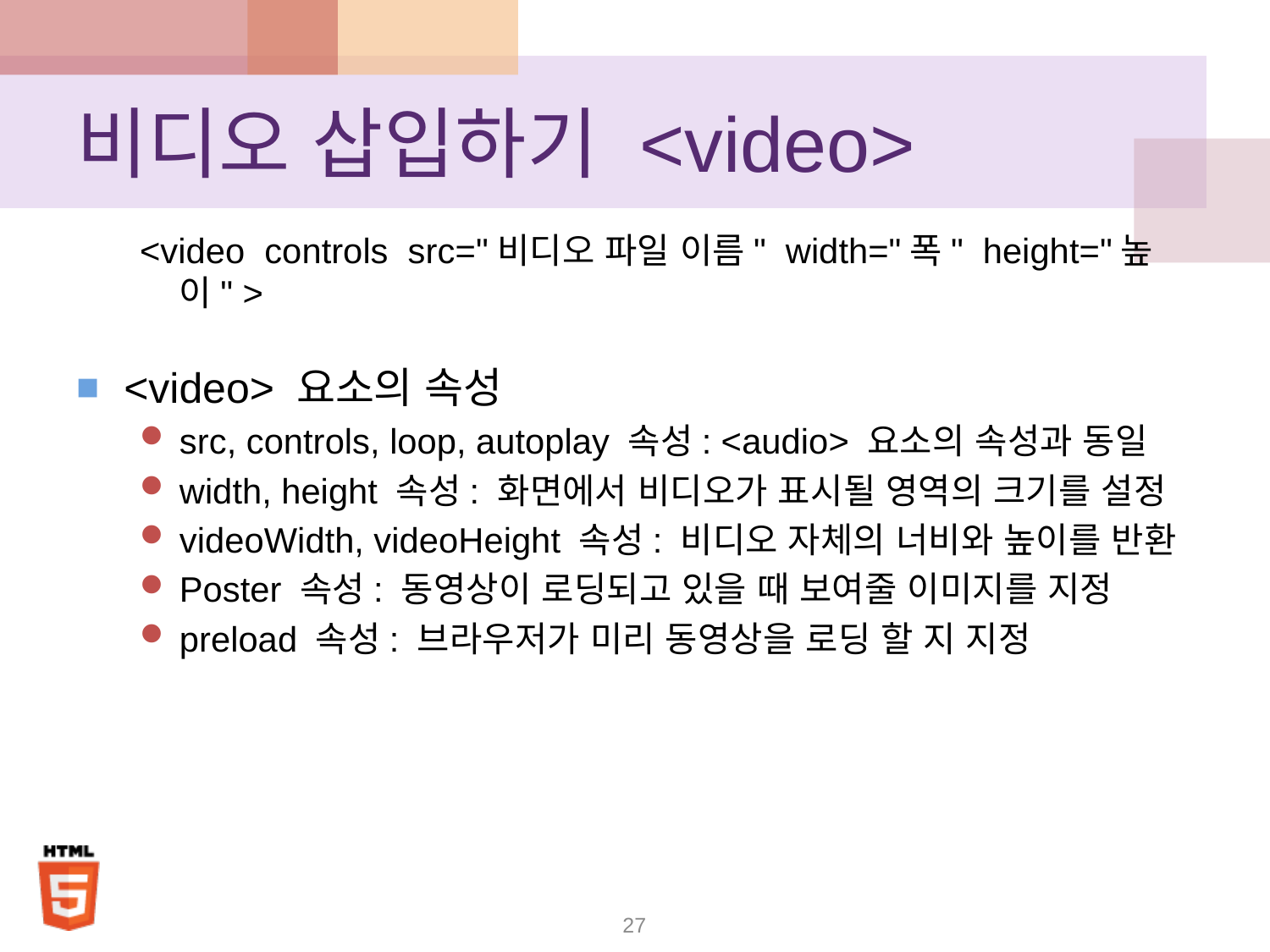

# 비디오 삽입하기 <video>
<video  controls  src="비디오 파일 이름"  width="폭"  height="높이" >

<video> 요소의 속성
src, controls, loop, autoplay 속성: <audio> 요소의 속성과 동일
width, height 속성: 화면에서 비디오가 표시될 영역의 크기를 설정
videoWidth, videoHeight 속성: 비디오 자체의 너비와 높이를 반환
Poster 속성: 동영상이 로딩되고 있을 때 보여줄 이미지를 지정
preload 속성: 브라우저가 미리 동영상을 로딩 할 지 지정

27